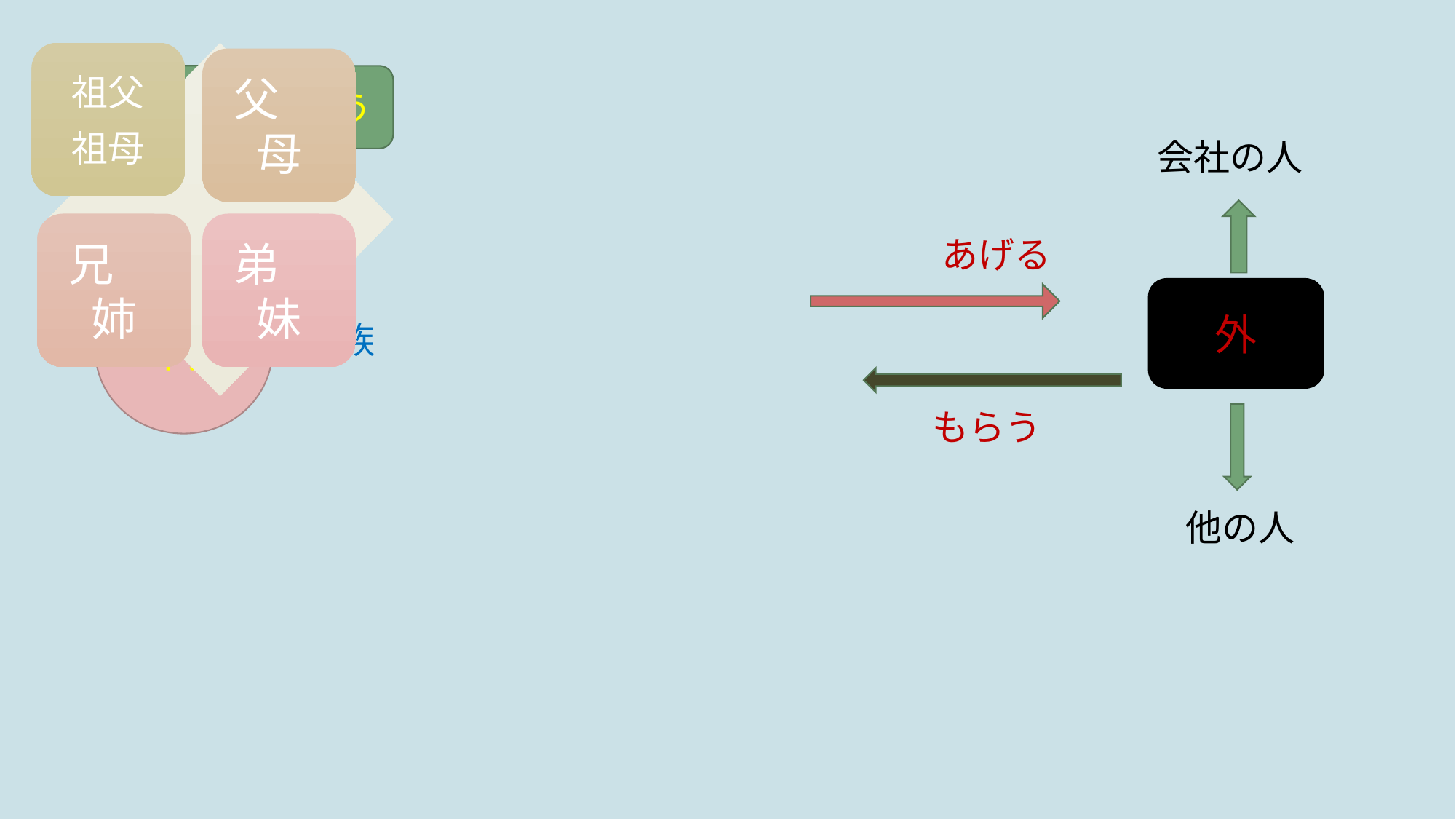

あげる　もらう
会社の人
祖父
祖母
父　母
兄　姉
弟　妹

あげる
内
外

家族

もらう

他の人